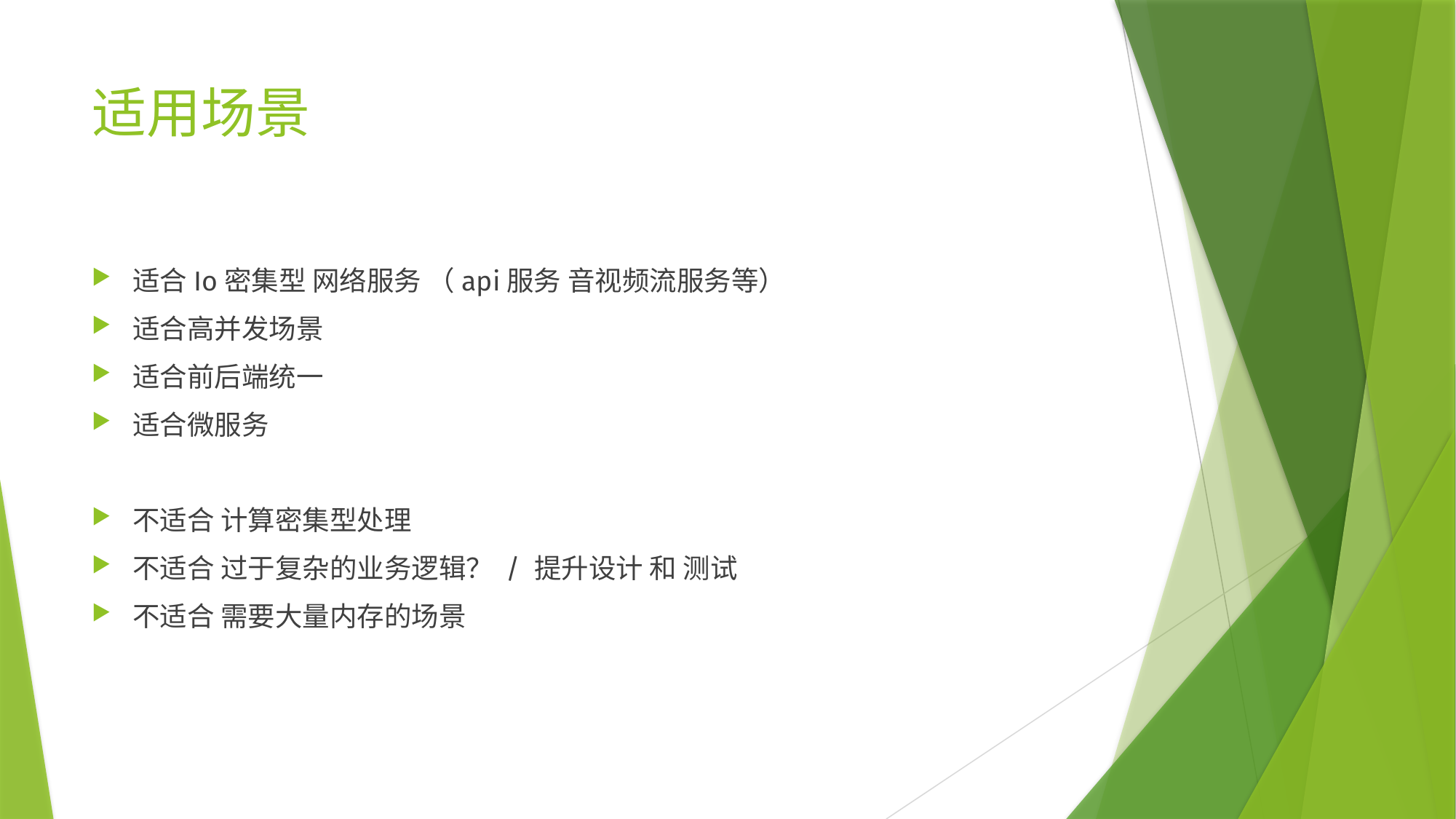

# 适用场景
适合Io密集型 网络服务 （api服务 音视频流服务等）
适合高并发场景
适合前后端统一
适合微服务

不适合 计算密集型处理
不适合 过于复杂的业务逻辑？ / 提升设计 和 测试
不适合 需要大量内存的场景